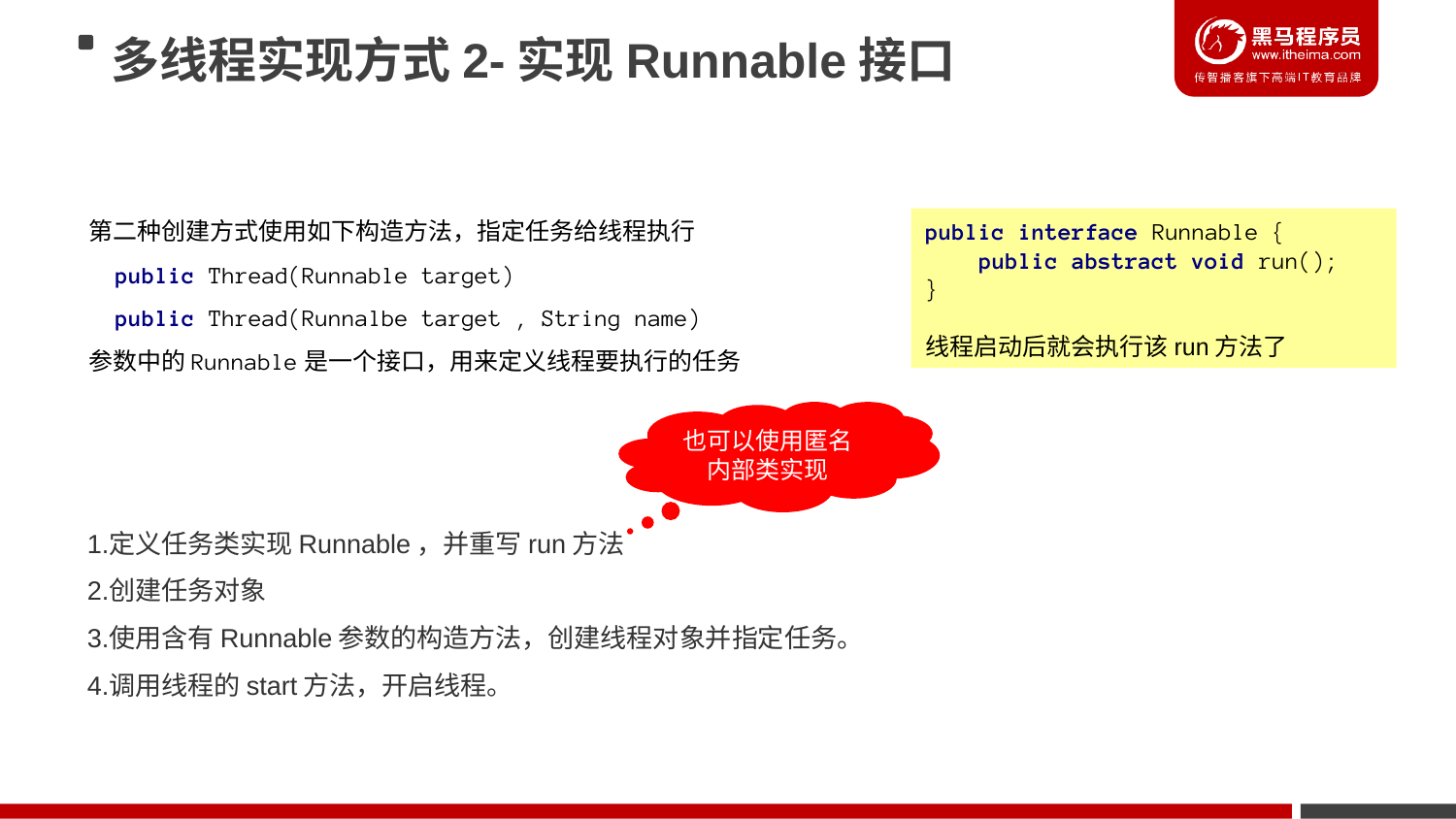

多线程实现方式2-实现Runnable接口
线程的创建方式2 : 实现Runable方式
第二种创建方式使用如下构造方法，指定任务给线程执行
  public Thread(Runnable target)
  public Thread(Runnalbe target , String name)
参数中的Runnable是一个接口，用来定义线程要执行的任务
public interface Runnable {
    public abstract void run();
}

线程启动后就会执行该run方法了
也可以使用匿名内部类实现
实现步骤如下：
定义任务类实现Runnable，并重写run方法
创建任务对象
使用含有Runnable参数的构造方法，创建线程对象并指定任务。
调用线程的start方法，开启线程。